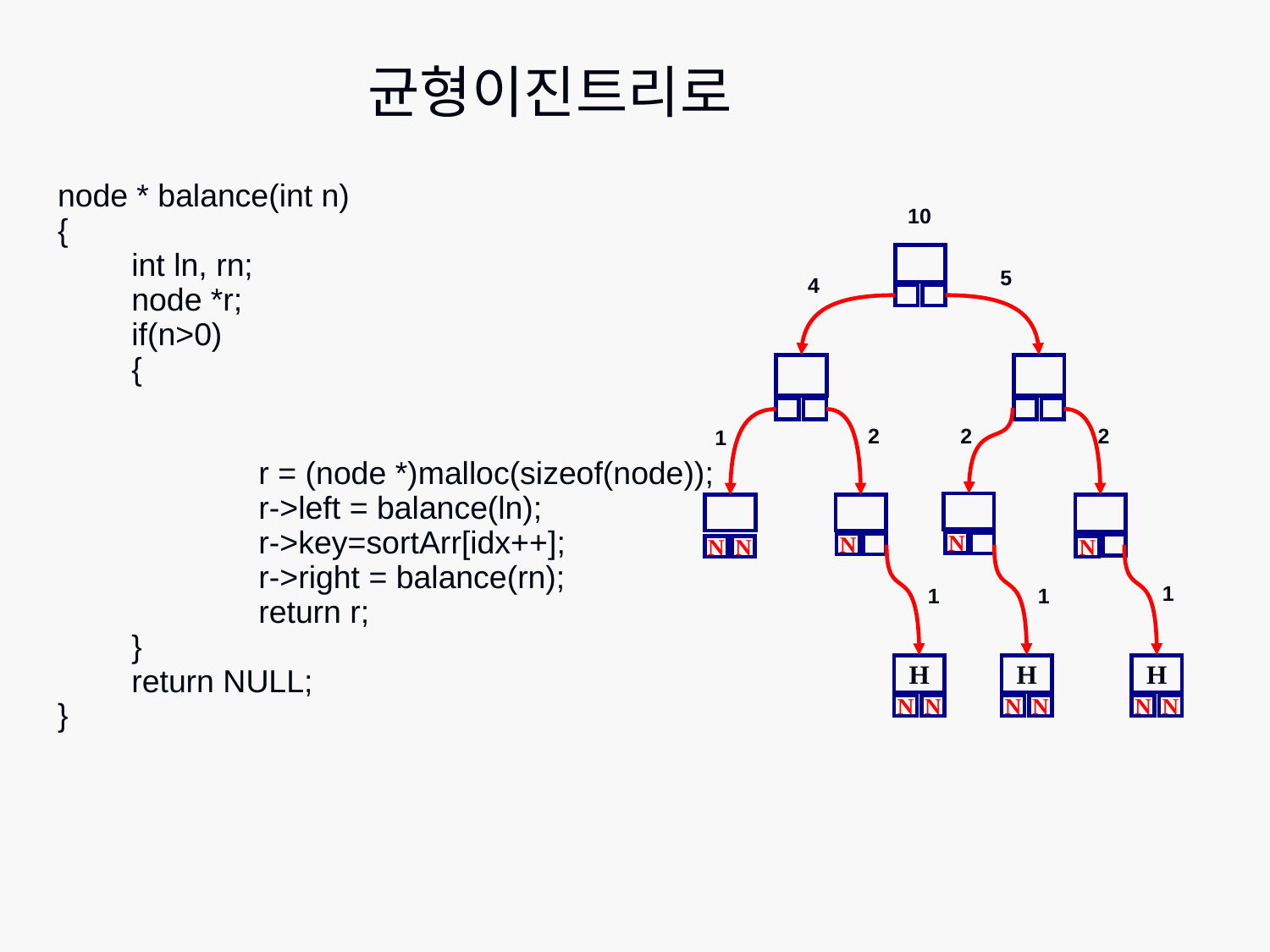

# 균형이진트리로
node * balance(int n)
{
	int ln, rn;
	node *r;
	if(n>0)
	{

		r = (node *)malloc(sizeof(node));
		r->left = balance(ln);
		r->key=sortArr[idx++];
		r->right = balance(rn);
		return r;
	}
	return NULL;
}
10

5
4

2
2
2
1

N

N

N
N
N
1
1
1
H
H
H
N
N
N
N
N
N